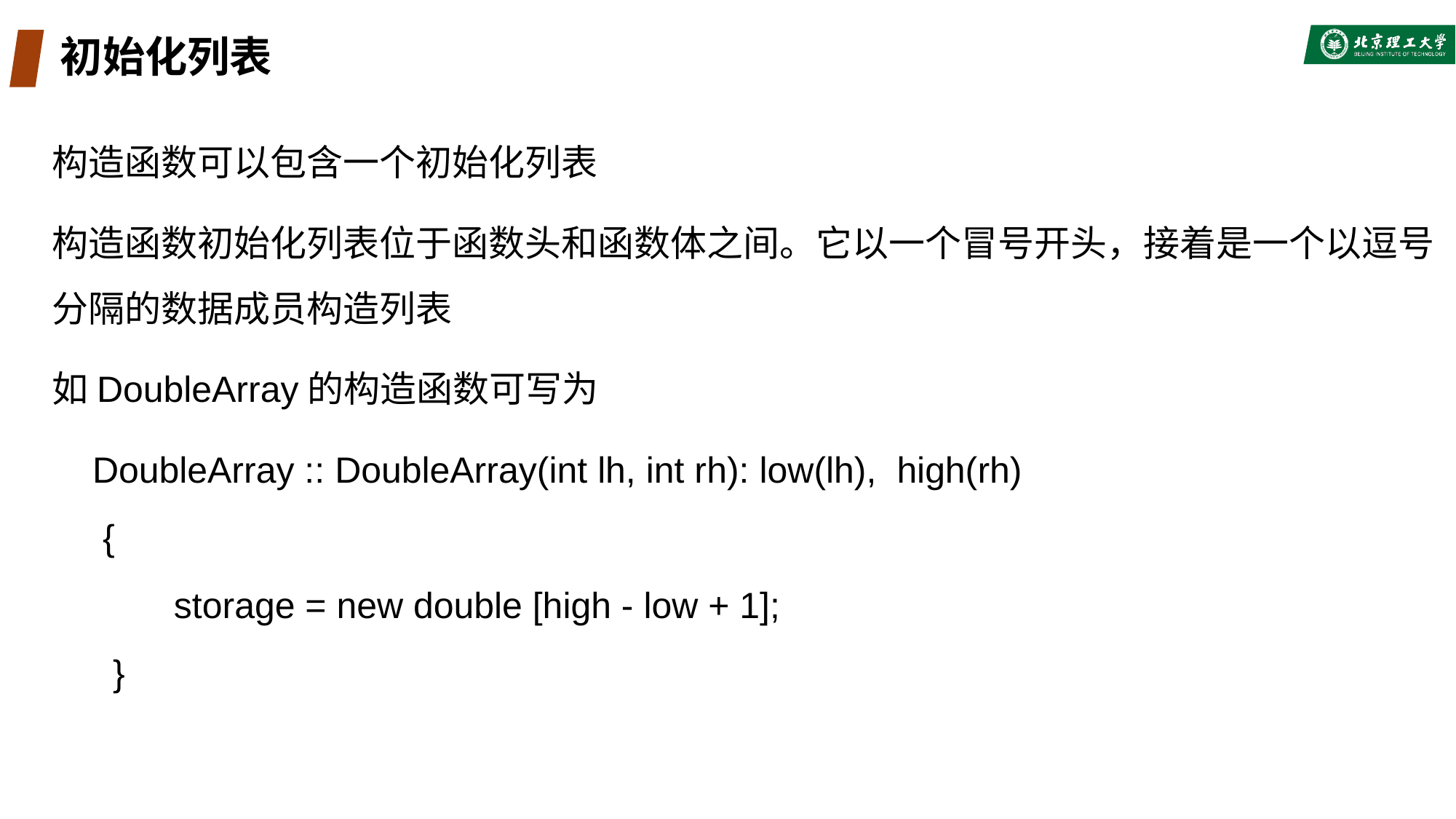

# 初始化列表
构造函数可以包含一个初始化列表
构造函数初始化列表位于函数头和函数体之间。它以一个冒号开头，接着是一个以逗号分隔的数据成员构造列表
如DoubleArray的构造函数可写为
    DoubleArray :: DoubleArray(int lh, int rh): low(lh),  high(rh)
     {
            storage = new double [high - low + 1];
      }